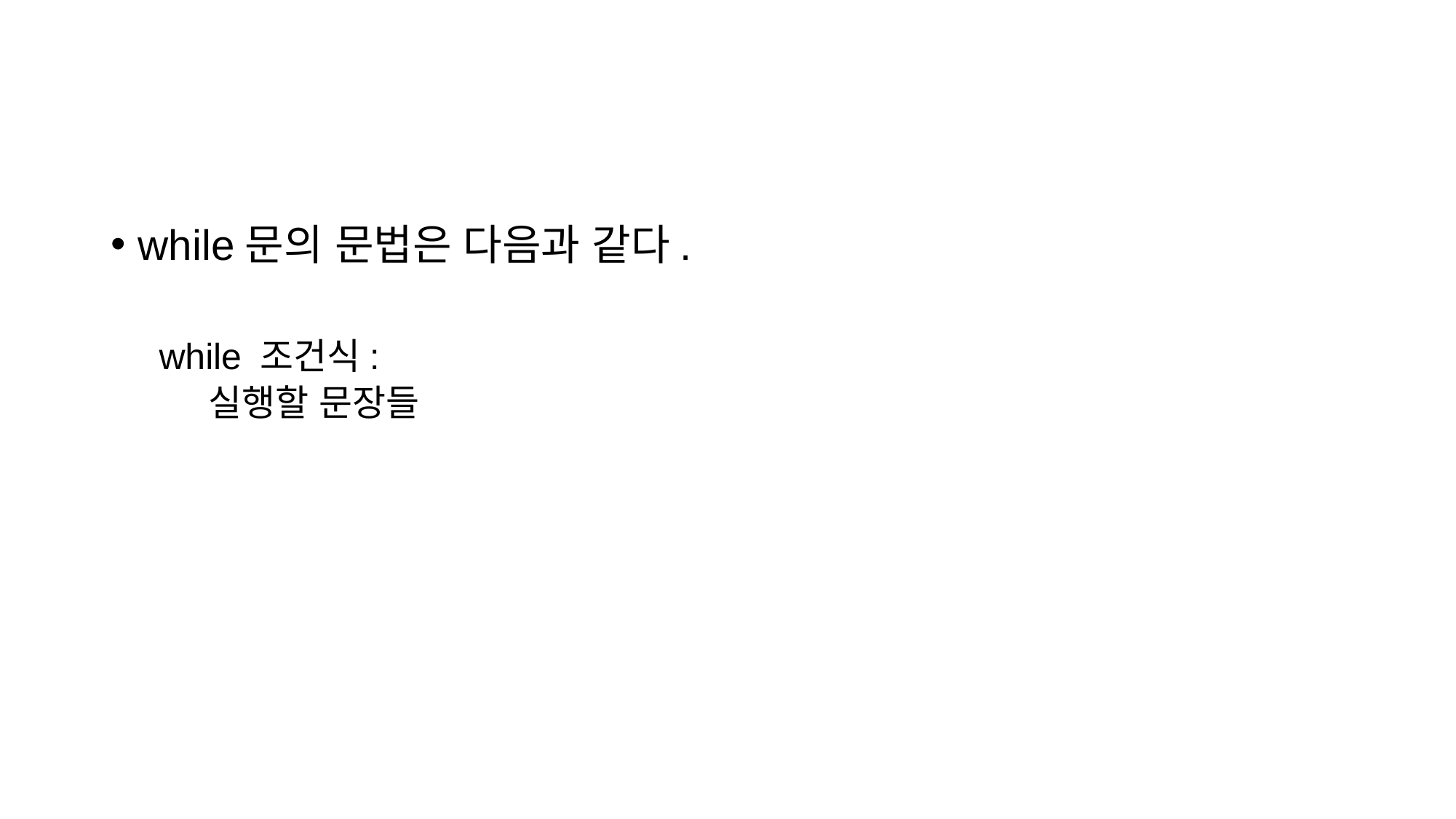

#
while문의 문법은 다음과 같다.

while 조건식:
    실행할 문장들